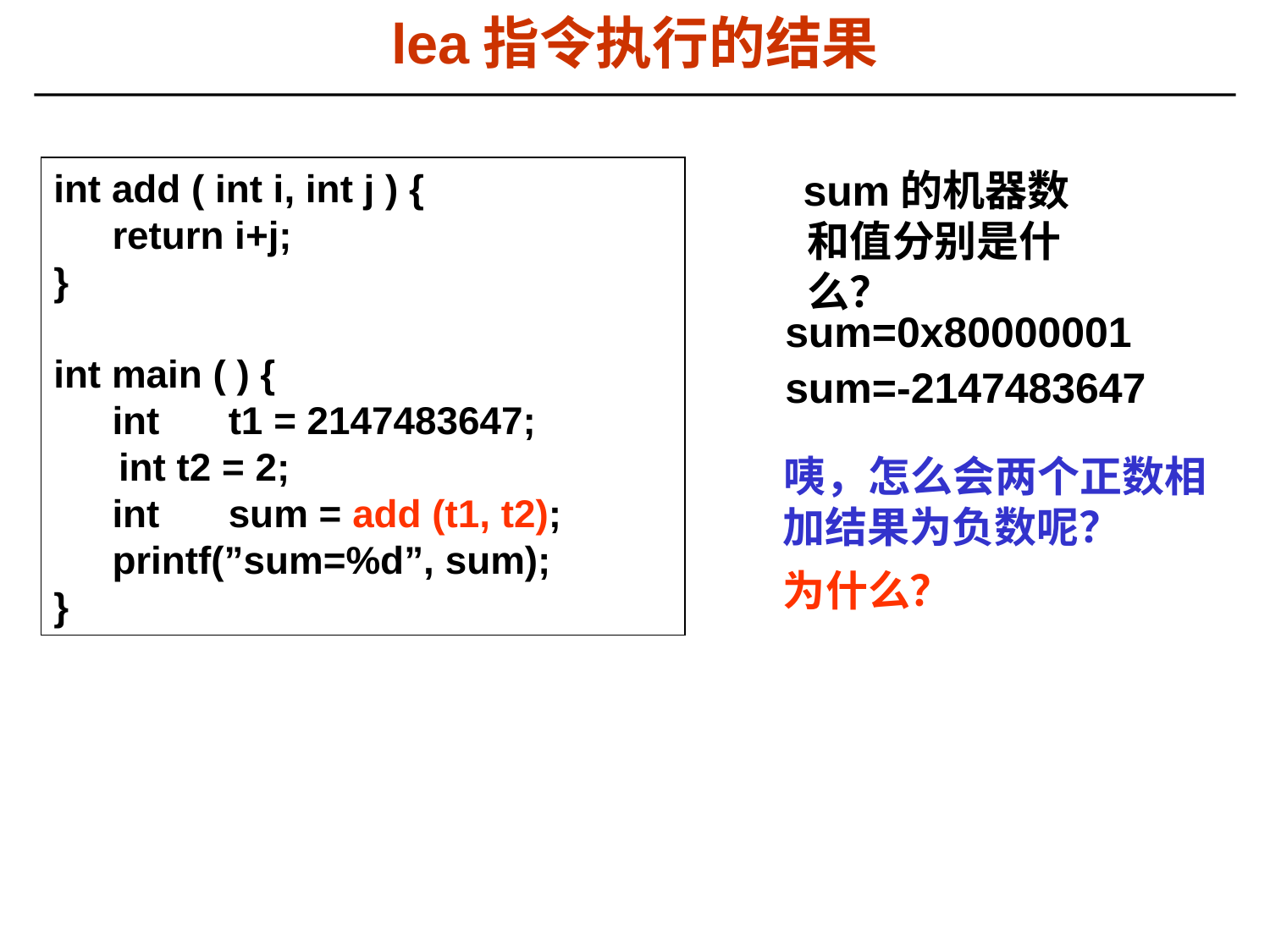

# lea指令执行的结果
int add ( int i, int j ) {
	 return i+j;
}

int main ( ) {
	 int	t1 = 2147483647;
      int t2 = 2;
	 int	sum = add (t1, t2);
	 printf(”sum=%d”, sum);
}
    sum的机器数和值分别是什么？
sum=0x80000001
sum=-2147483647
     咦，怎么会两个正数相加结果为负数呢？
    为什么？